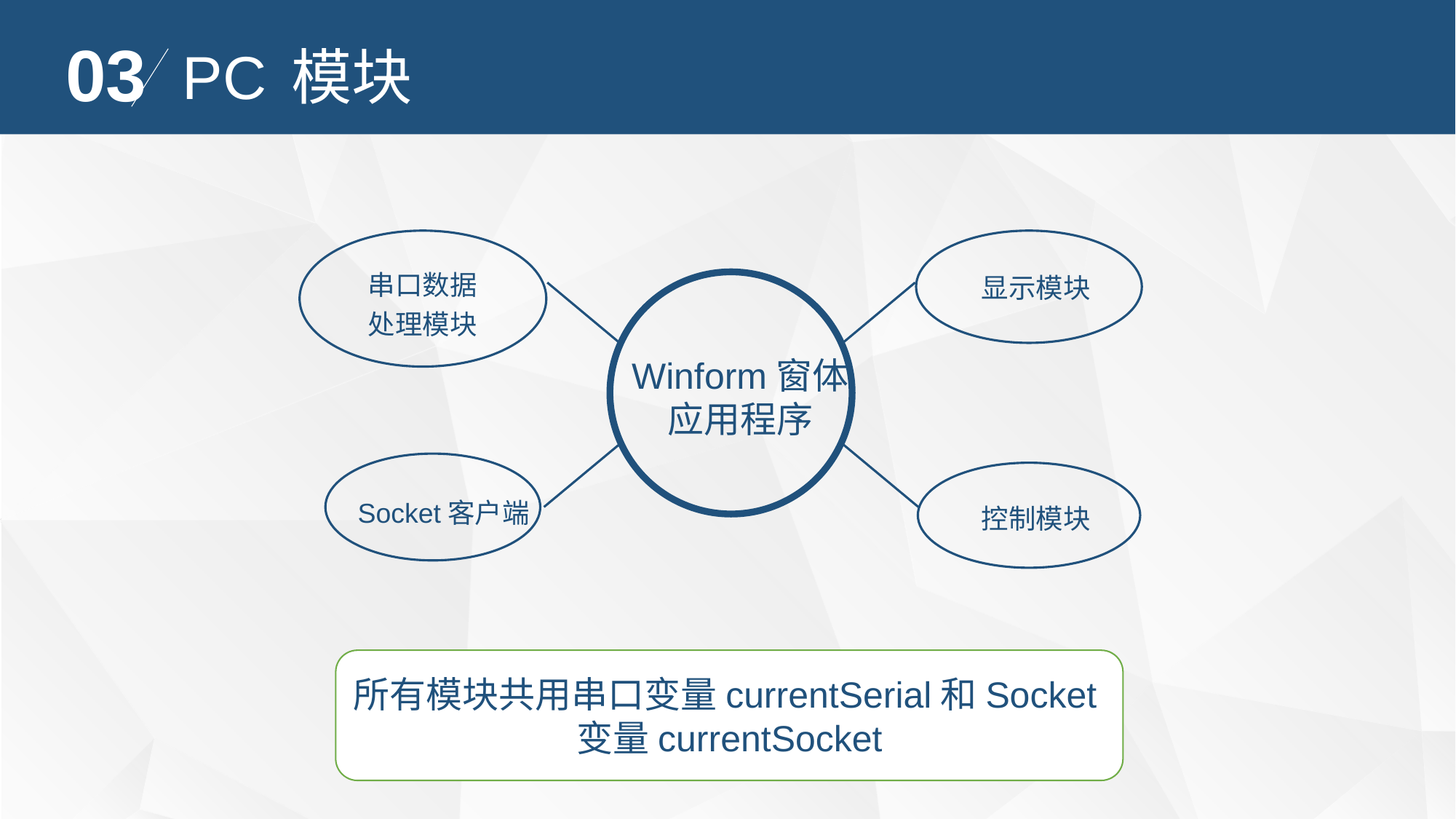

03
PC	模块

串口数据
处理模块

Winform窗体
应用程序
Socket客户端
控制模块
显示模块

所有模块共用串口变量currentSerial和Socket变量currentSocket